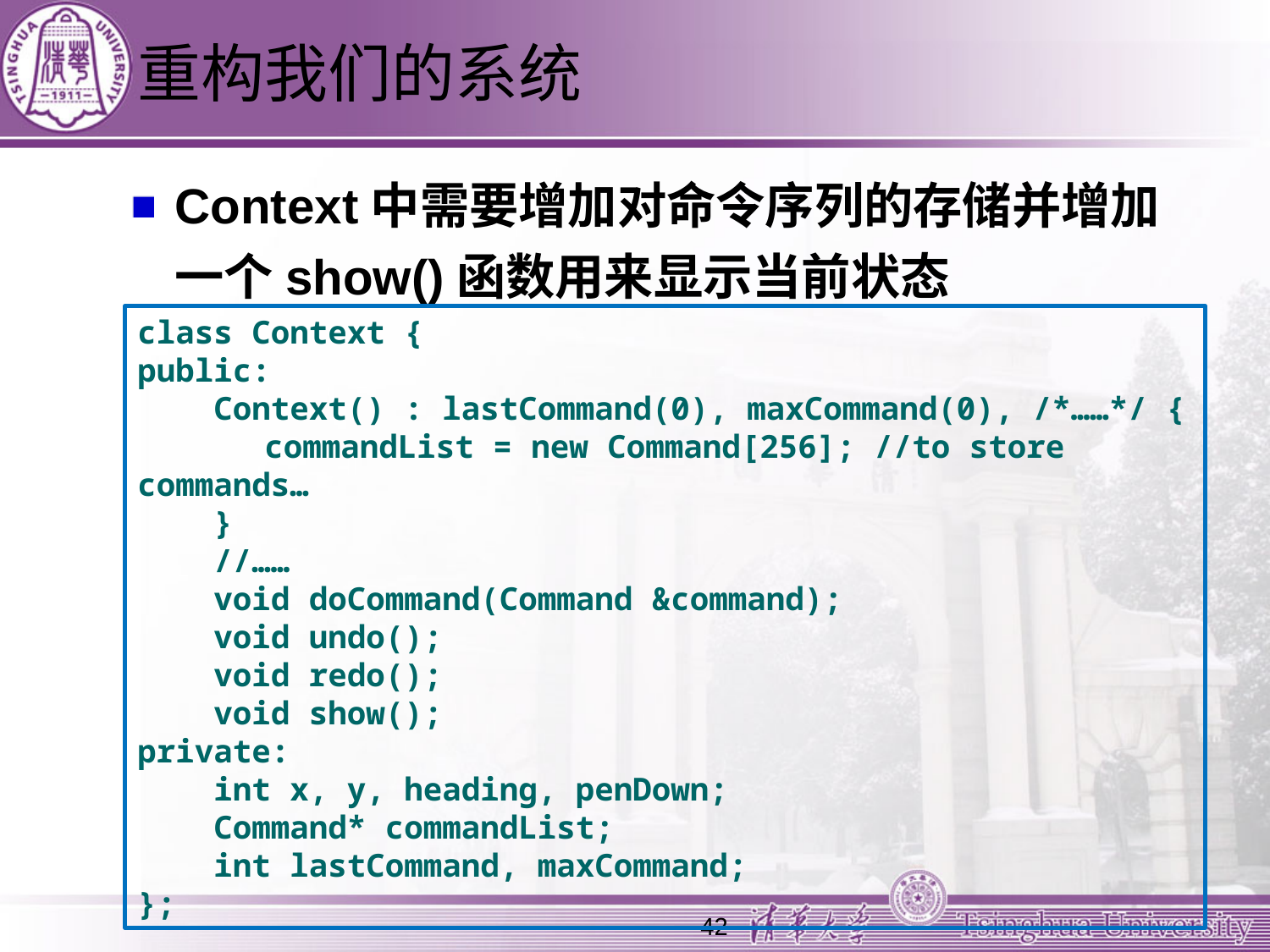

# 重构我们的系统
Context中需要增加对命令序列的存储并增加一个show()函数用来显示当前状态
class Context {
public:
    Context() : lastCommand(0), maxCommand(0), /*……*/ {
	commandList = new Command[256]; //to store commands…
    }
    //……
    void doCommand(Command &command);
    void undo();
    void redo();
    void show();
private:
    int x, y, heading, penDown;
    Command* commandList;
    int lastCommand, maxCommand;
};
42